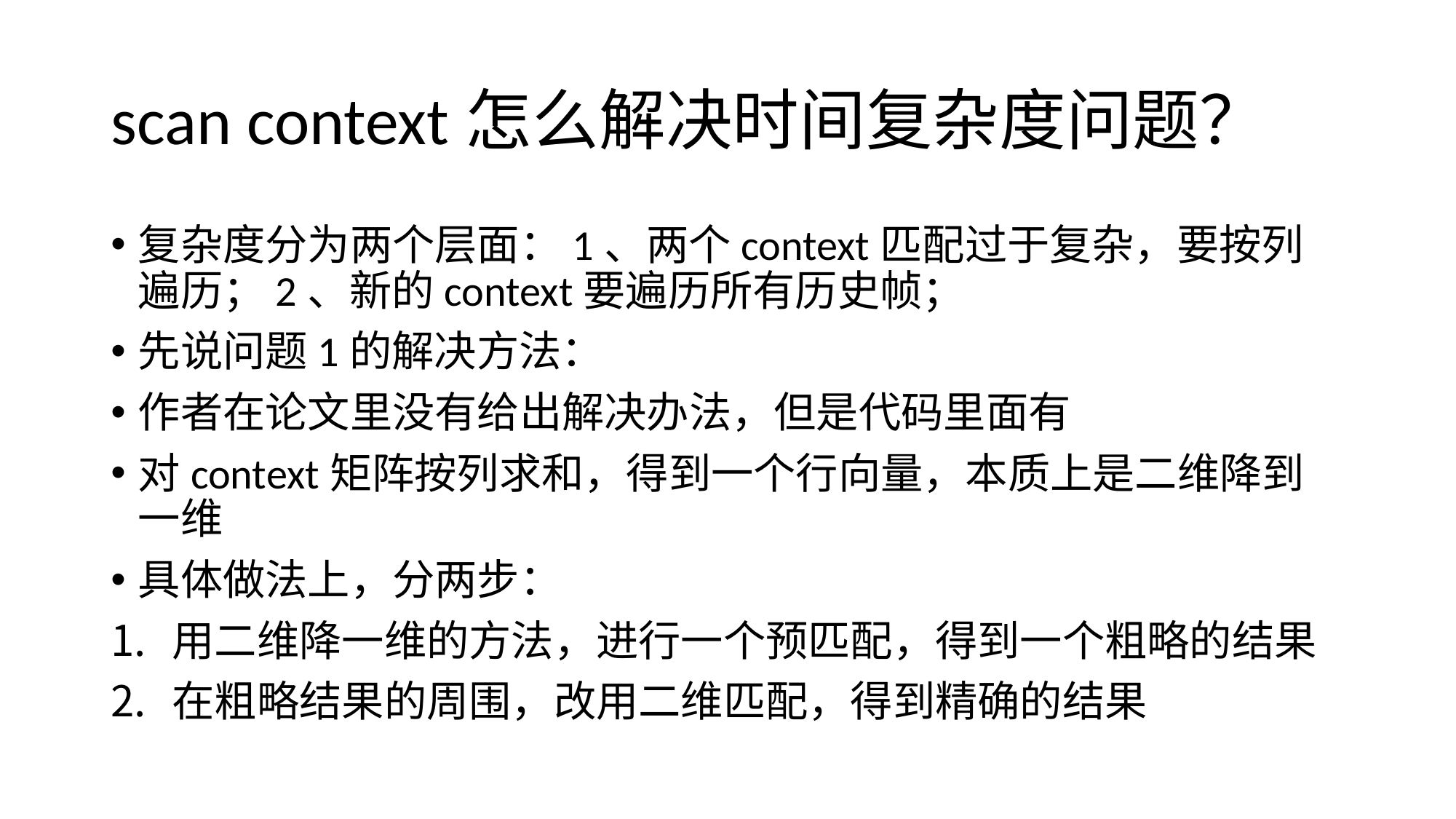

# scan context怎么解决时间复杂度问题？
复杂度分为两个层面：1、两个context匹配过于复杂，要按列遍历；2、新的context要遍历所有历史帧；
先说问题1的解决方法：
作者在论文里没有给出解决办法，但是代码里面有
对context矩阵按列求和，得到一个行向量，本质上是二维降到一维
具体做法上，分两步：
用二维降一维的方法，进行一个预匹配，得到一个粗略的结果
在粗略结果的周围，改用二维匹配，得到精确的结果